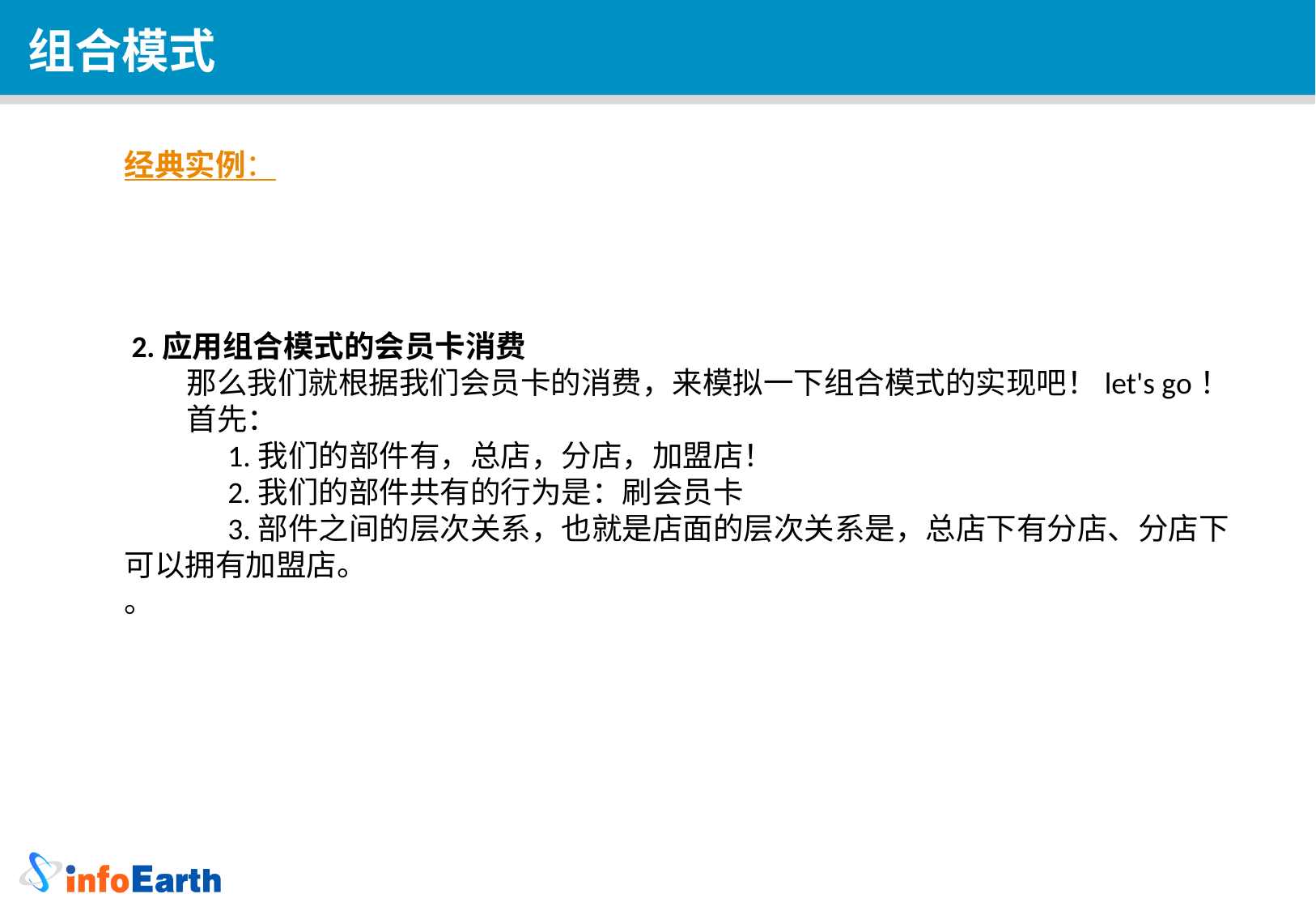

组合模式
经典实例：
 2.应用组合模式的会员卡消费
        那么我们就根据我们会员卡的消费，来模拟一下组合模式的实现吧！let's go！
        首先：
               1.我们的部件有，总店，分店，加盟店！
               2.我们的部件共有的行为是：刷会员卡
               3.部件之间的层次关系，也就是店面的层次关系是，总店下有分店、分店下可以拥有加盟店。
。